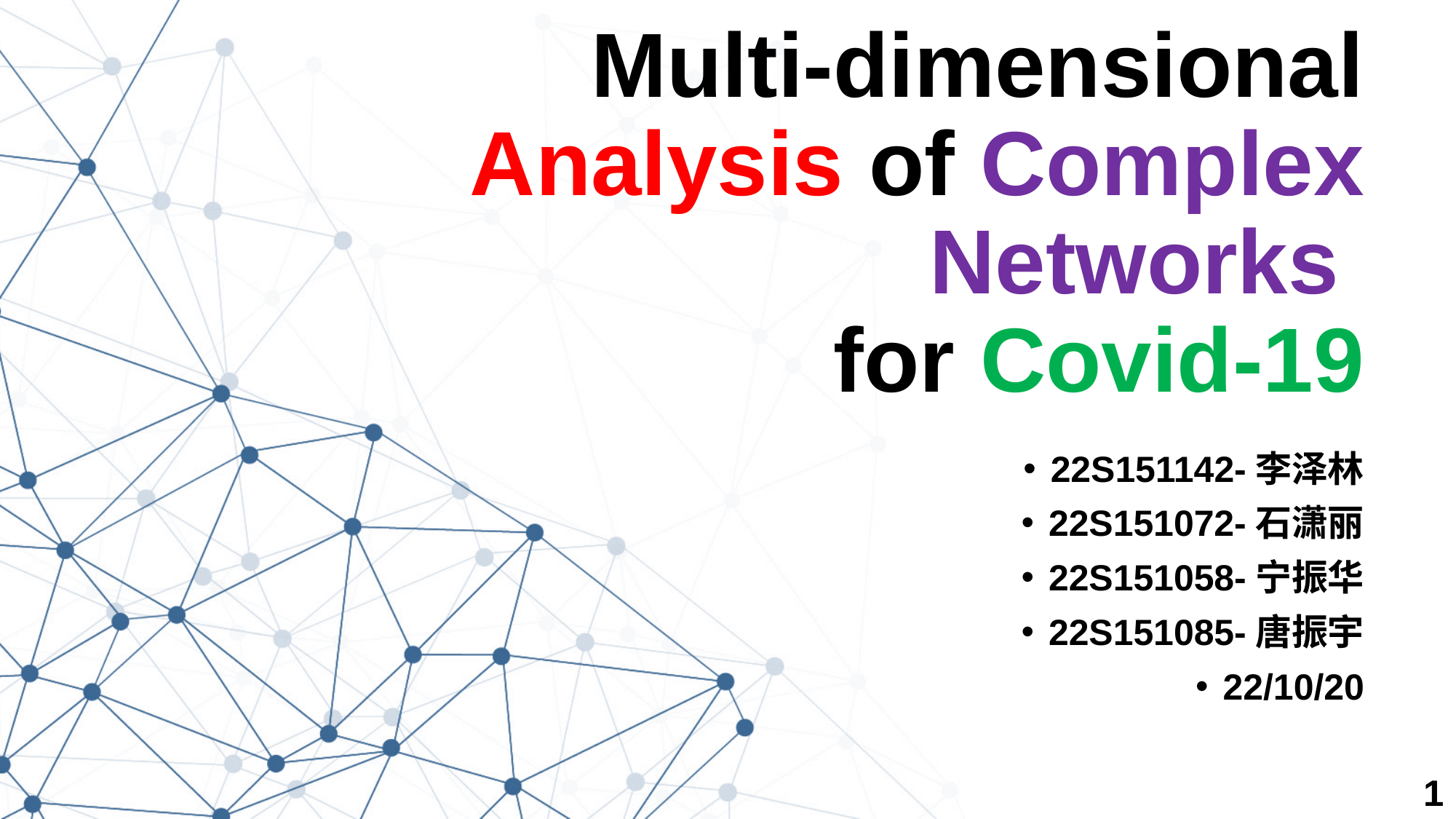

# Multi-dimensional Analysis of Complex Networks for Covid-19
22S151142-李泽林
22S151072-石潇丽
22S151058-宁振华
22S151085-唐振宇
22/10/20